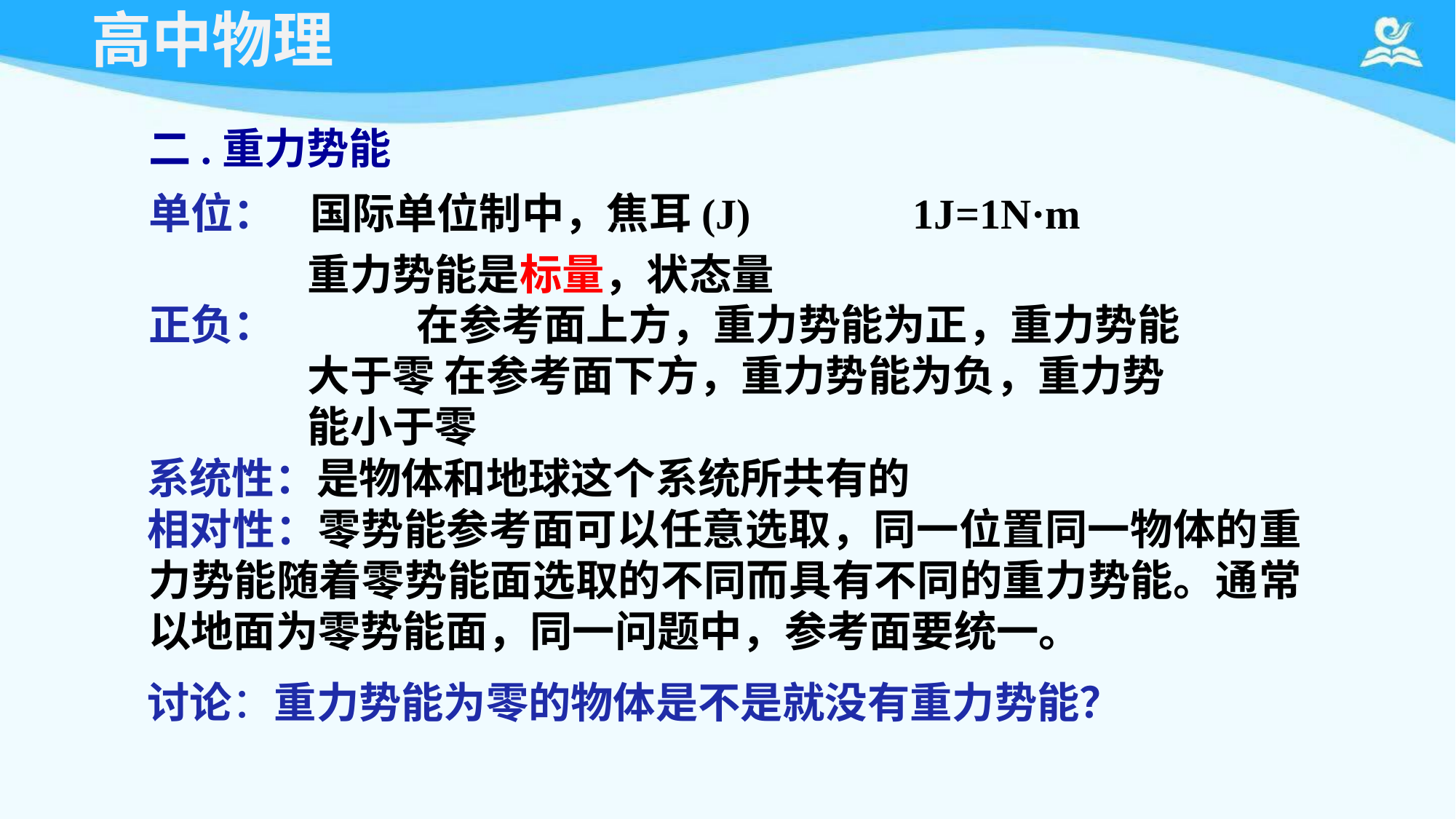

# 高中物理
二.重力势能
单位：	国际单位制中，焦耳(J)	1J=1N·m
重力势能是标量，状态量
正负：		在参考面上方，重力势能为正，重力势能大于零 在参考面下方，重力势能为负，重力势能小于零
系统性：是物体和地球这个系统所共有的
相对性：零势能参考面可以任意选取，同一位置同一物体的重 力势能随着零势能面选取的不同而具有不同的重力势能。通常 以地面为零势能面，同一问题中，参考面要统一。
讨论：重力势能为零的物体是不是就没有重力势能？